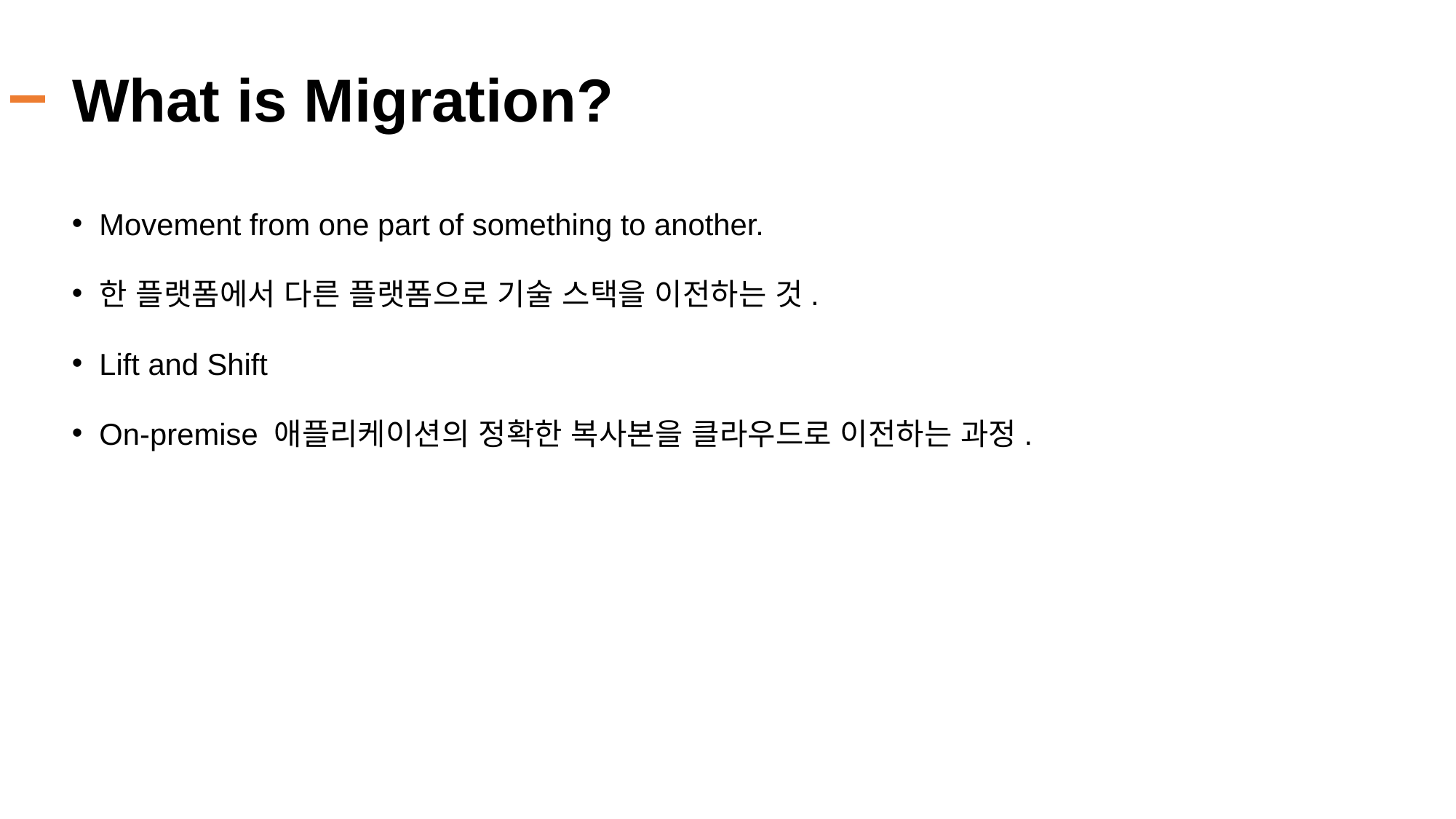

# What is Migration?

Movement from one part of something to another.
한 플랫폼에서 다른 플랫폼으로 기술 스택을 이전하는 것.
Lift and Shift
On-premise 애플리케이션의 정확한 복사본을 클라우드로 이전하는 과정.